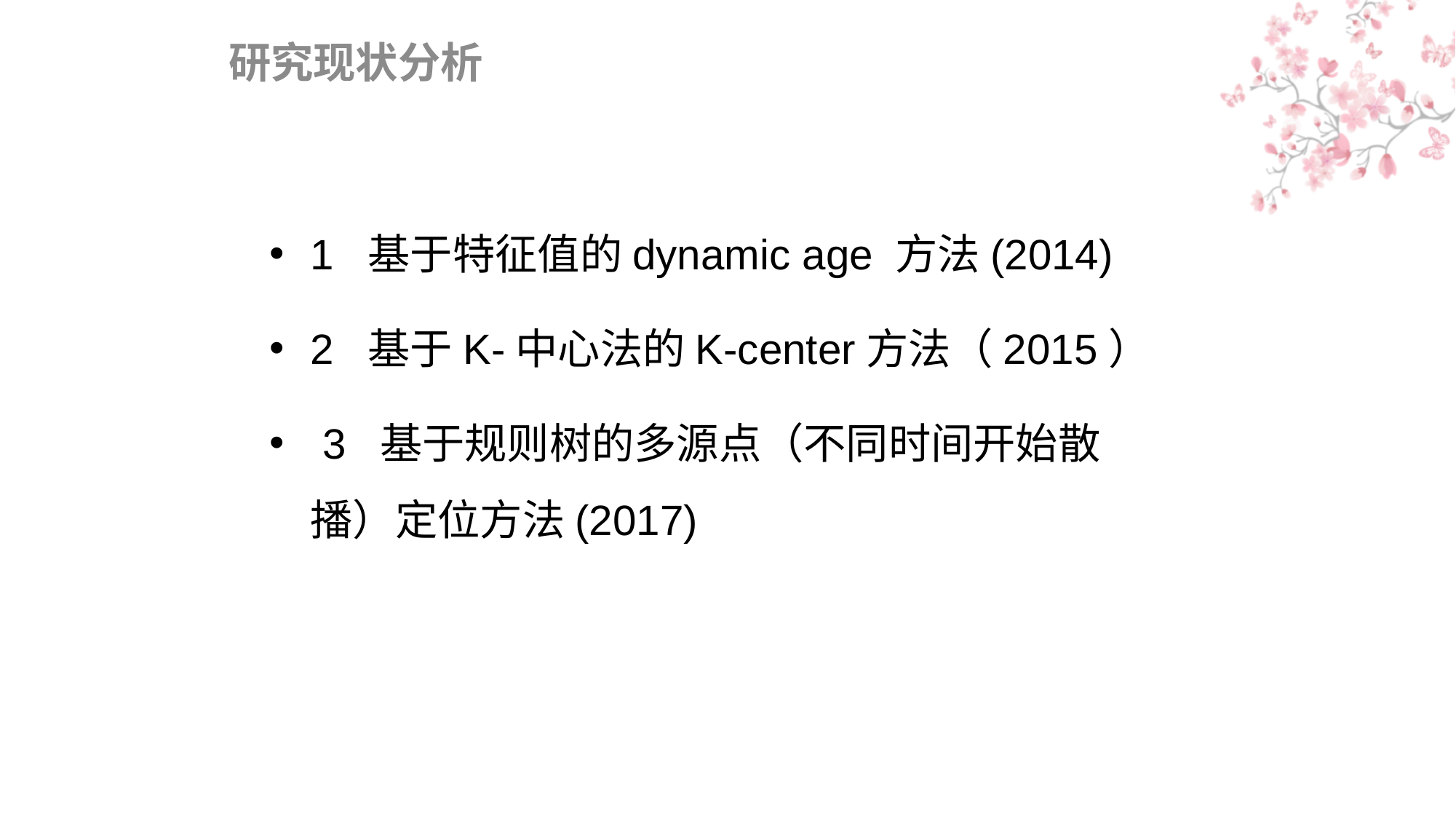

研究现状分析
1  基于特征值的dynamic age 方法(2014)
2  基于K-中心法的K-center方法（2015）
 3  基于规则树的多源点（不同时间开始散播）定位方法(2017)
5